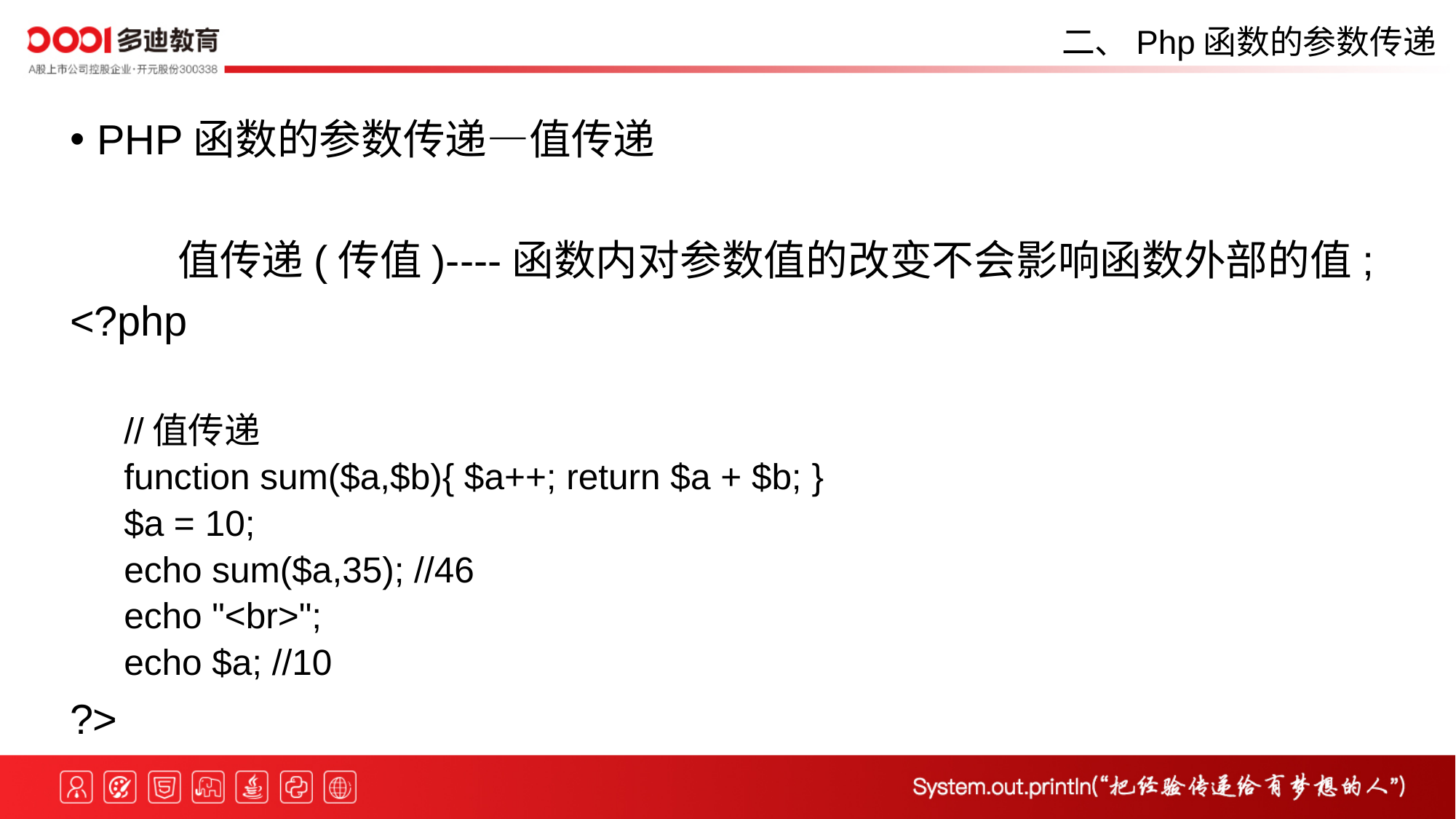

二、Php函数的参数传递
PHP函数的参数传递—值传递

	值传递(传值)----函数内对参数值的改变不会影响函数外部的值;
<?php

//值传递
function sum($a,$b){ $a++; return $a + $b; }
$a = 10;
echo sum($a,35); //46
echo "<br>";
echo $a; //10
?>